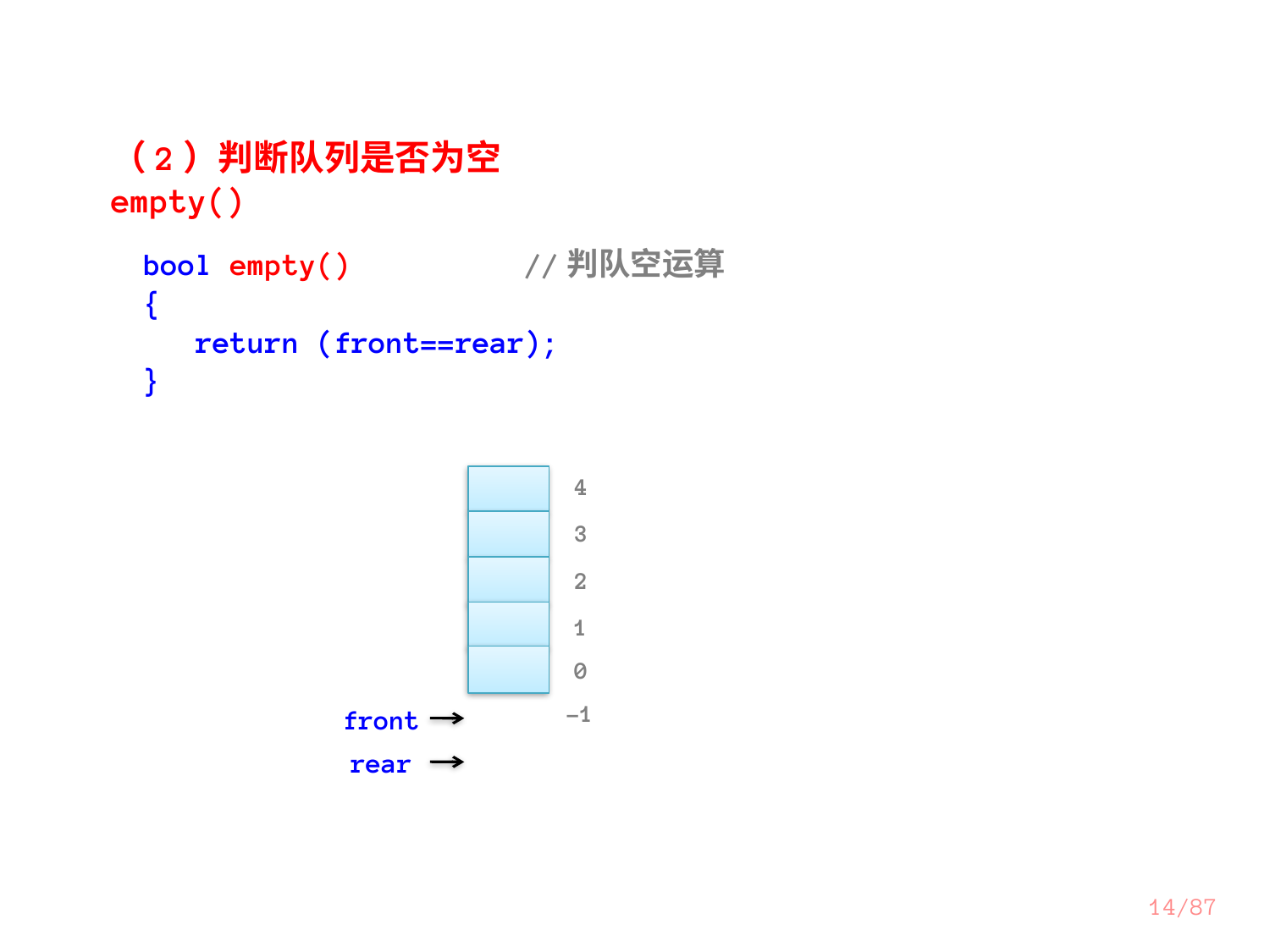

（2）判断队列是否为空empty()
bool empty()		//判队空运算
{
   return (front==rear);
}

4

3

2

1

0
-1
front

rear

14/87